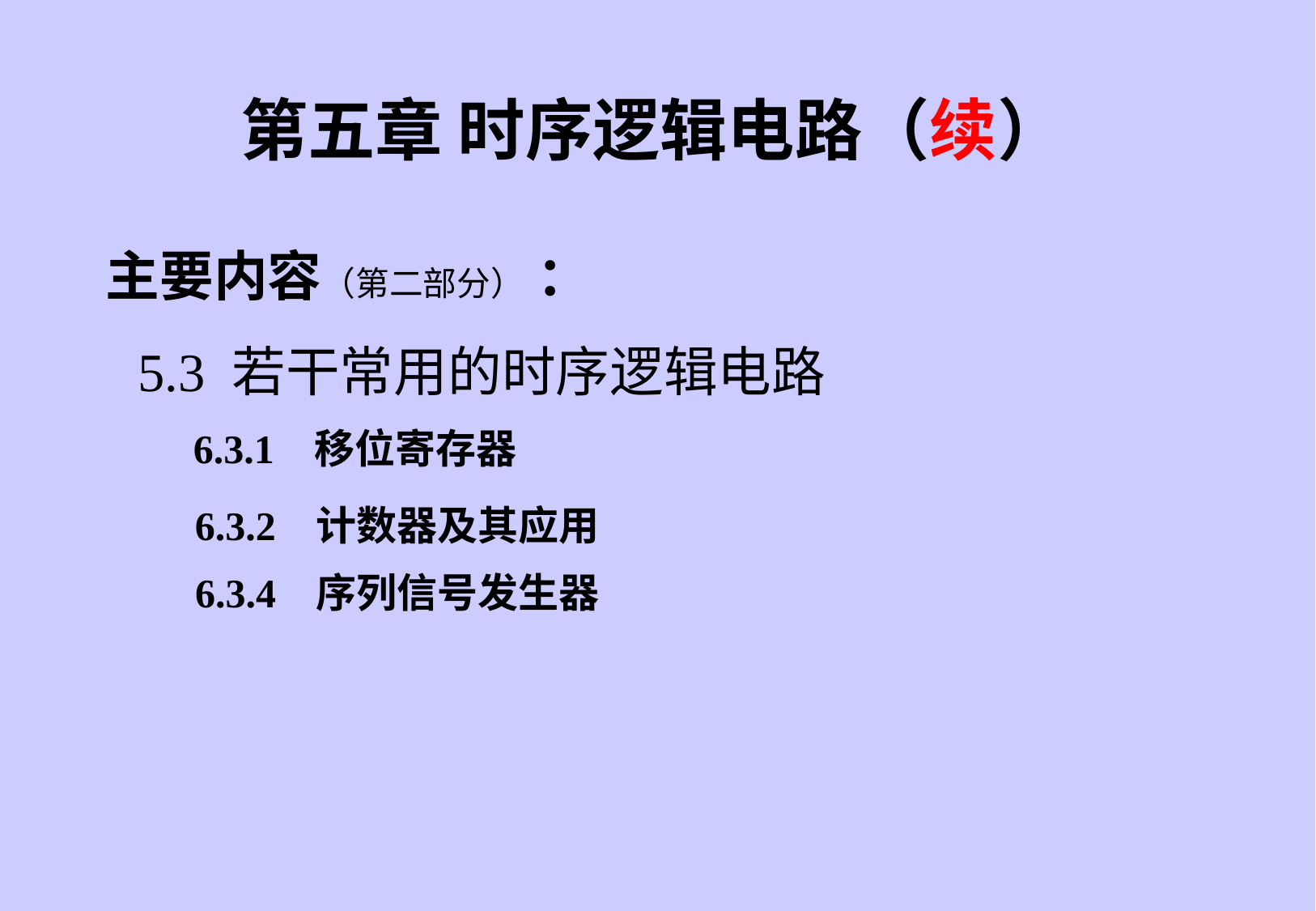

第五章 时序逻辑电路（续）
主要内容（第二部分） ：
5.3 若干常用的时序逻辑电路
6.3.1   移位寄存器
6.3.2   计数器及其应用
6.3.4   序列信号发生器